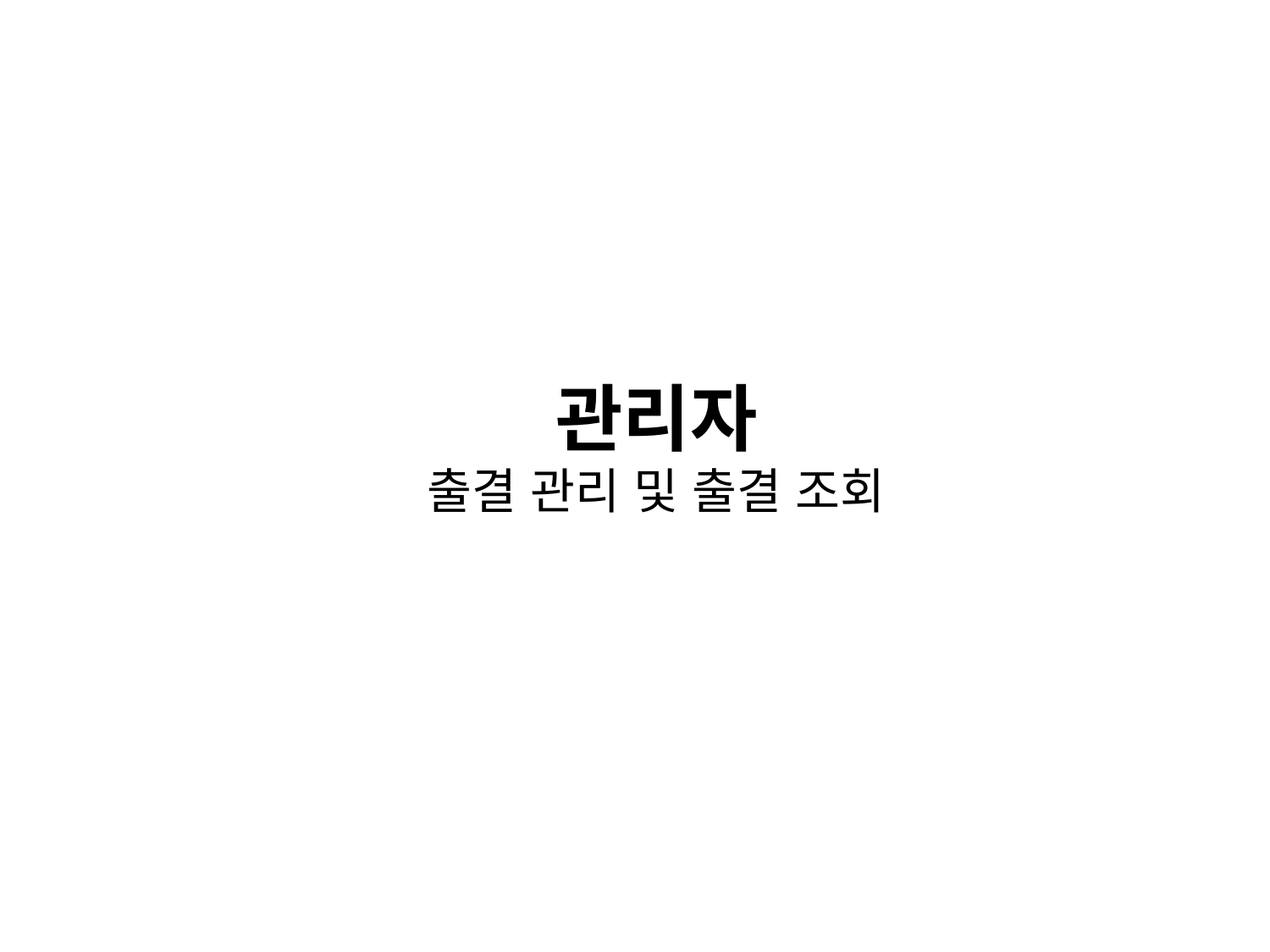

# 관리자 출결 관리 및 출결 조회